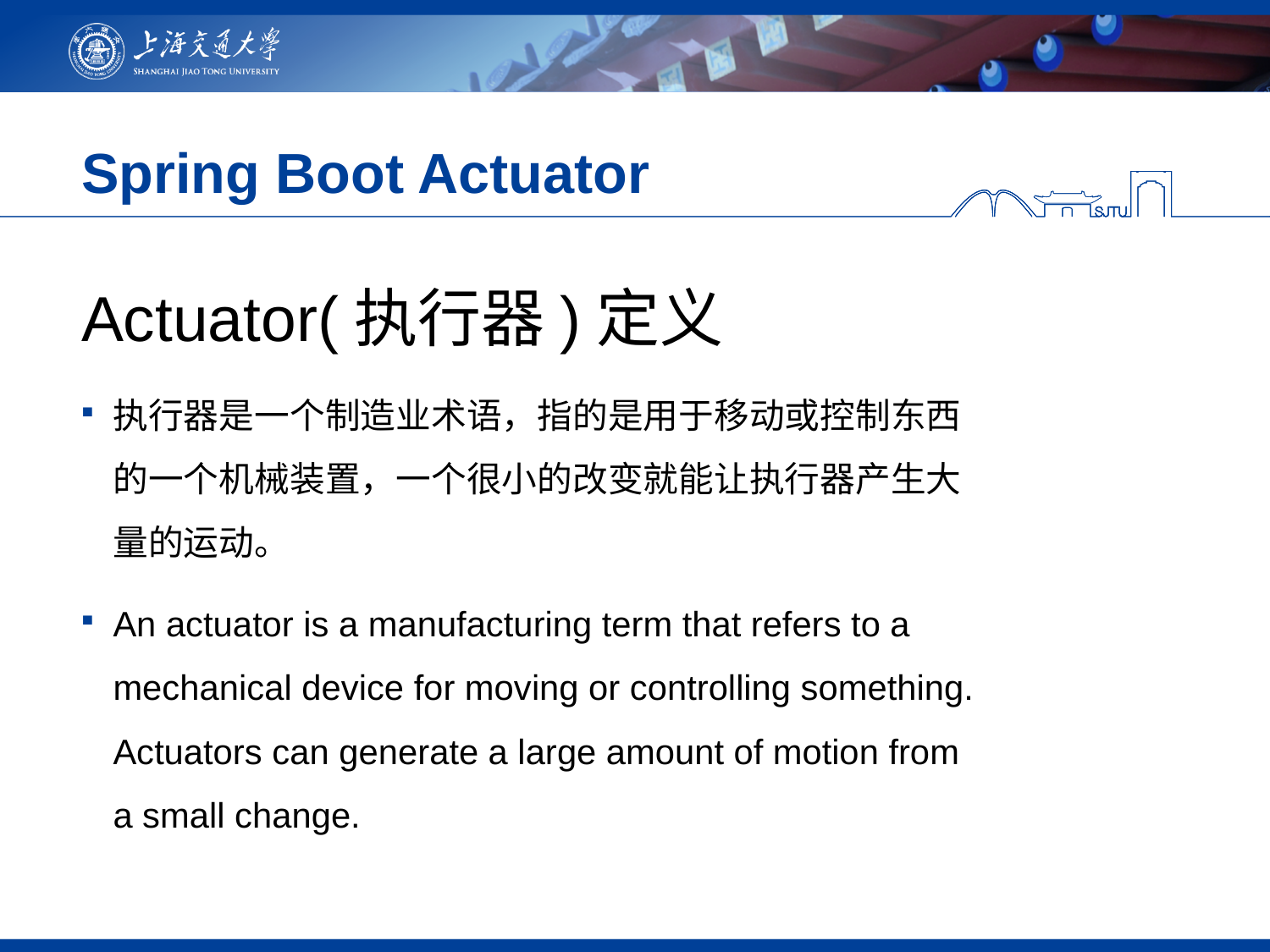

# Spring Boot Actuator
Actuator(执行器)定义
执行器是一个制造业术语，指的是用于移动或控制东西的一个机械装置，一个很小的改变就能让执行器产生大量的运动。
An actuator is a manufacturing term that refers to a mechanical device for moving or controlling something. Actuators can generate a large amount of motion from a small change.